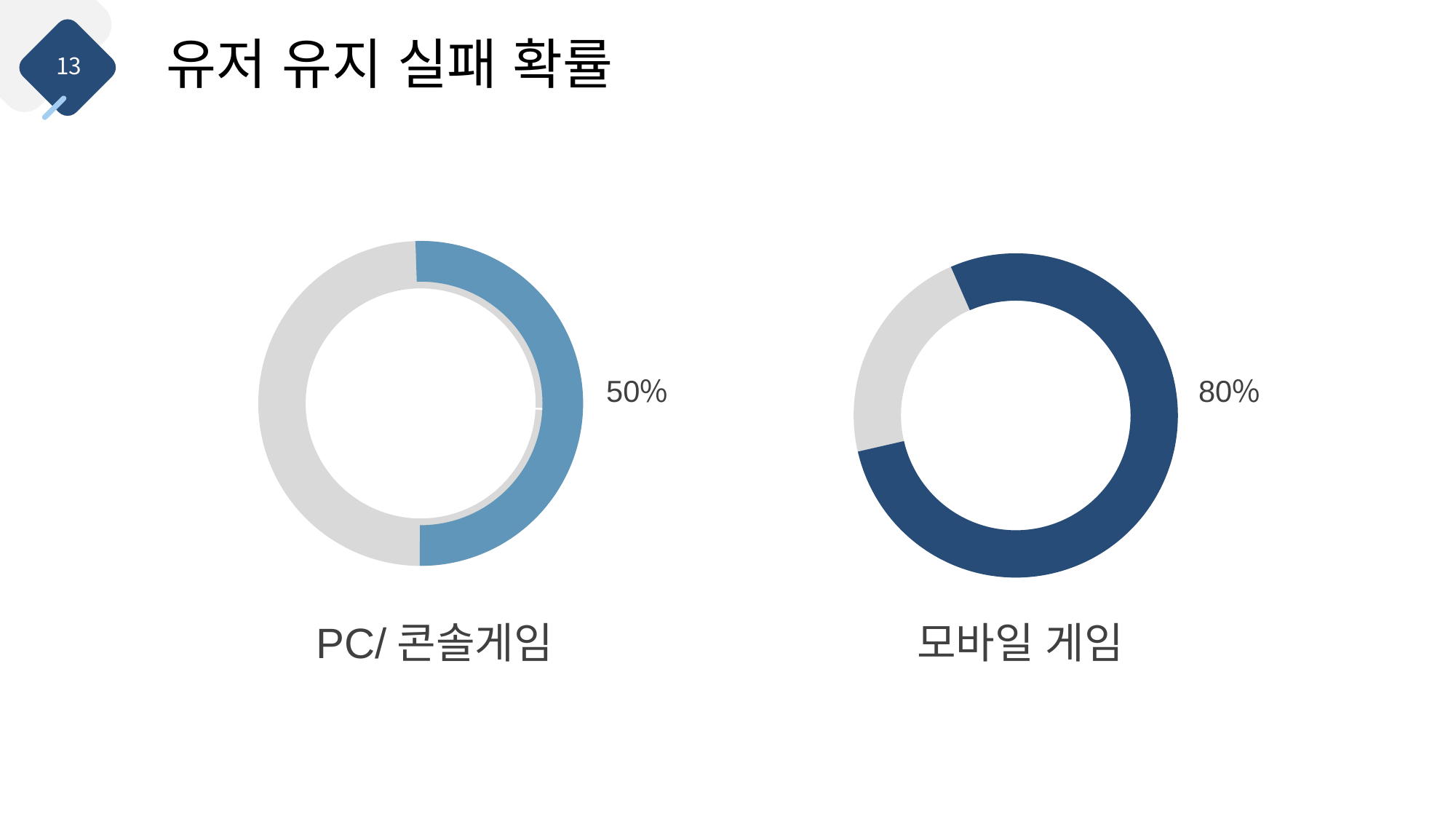

유저 유지 실패 확률

50%
80%
PC/콘솔게임
모바일 게임